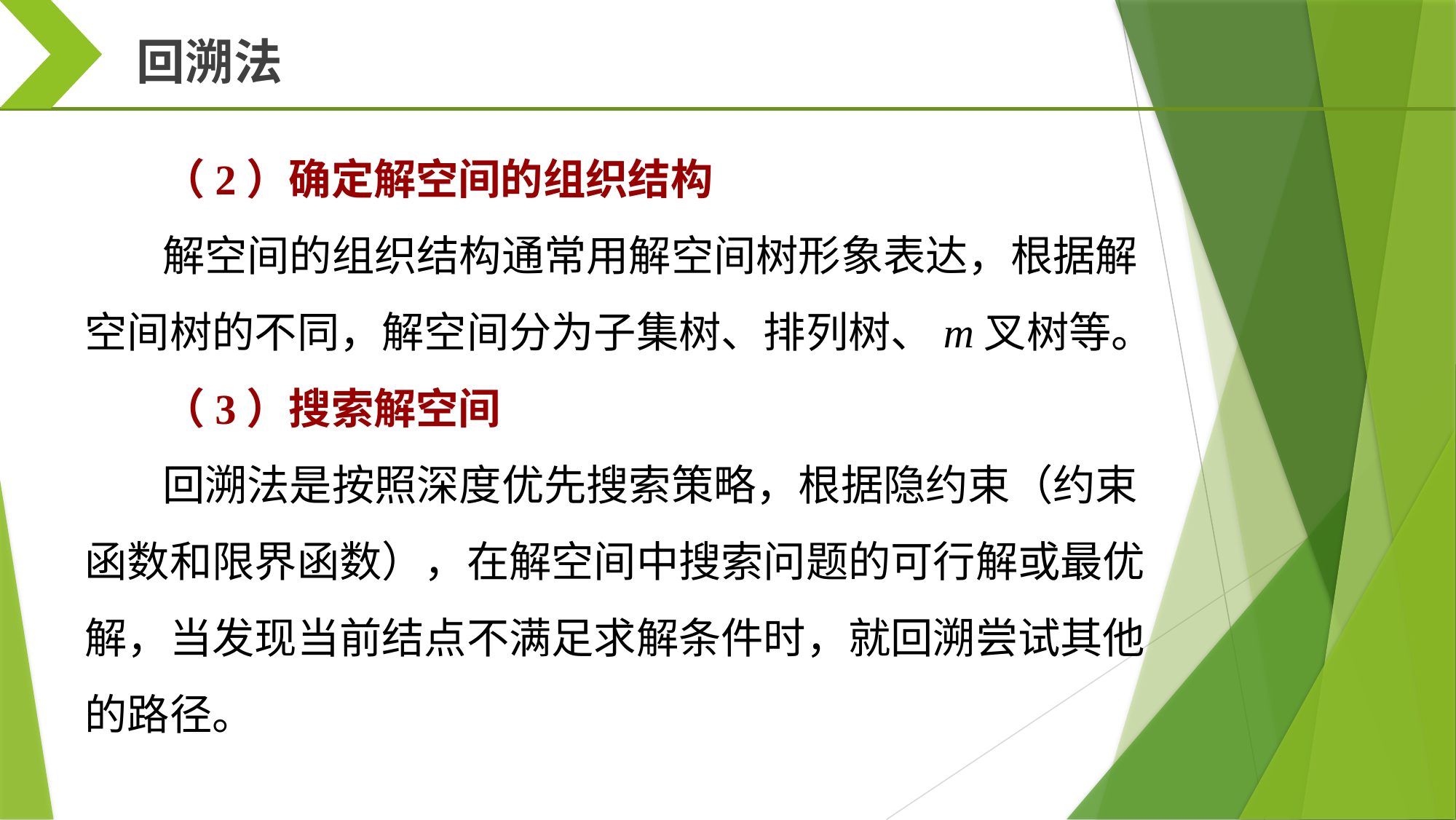

回溯法
（2）确定解空间的组织结构
解空间的组织结构通常用解空间树形象表达，根据解空间树的不同，解空间分为子集树、排列树、m叉树等。
（3）搜索解空间
回溯法是按照深度优先搜索策略，根据隐约束（约束函数和限界函数），在解空间中搜索问题的可行解或最优解，当发现当前结点不满足求解条件时，就回溯尝试其他的路径。